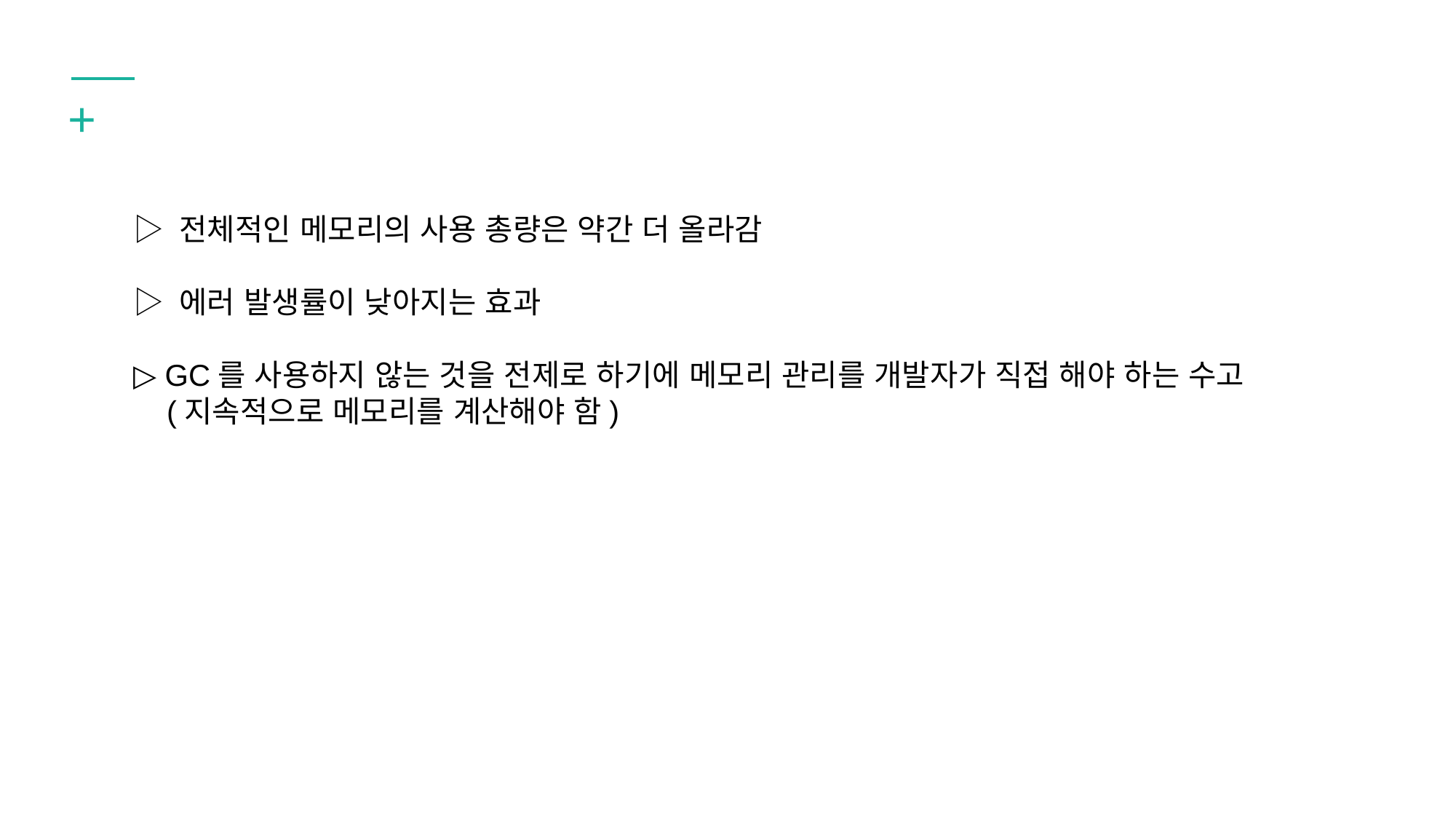

+
▷ 전체적인 메모리의 사용 총량은 약간 더 올라감

▷ 에러 발생률이 낮아지는 효과

▷ GC를 사용하지 않는 것을 전제로 하기에 메모리 관리를 개발자가 직접 해야 하는 수고
    (지속적으로 메모리를 계산해야 함)
BUSINESS